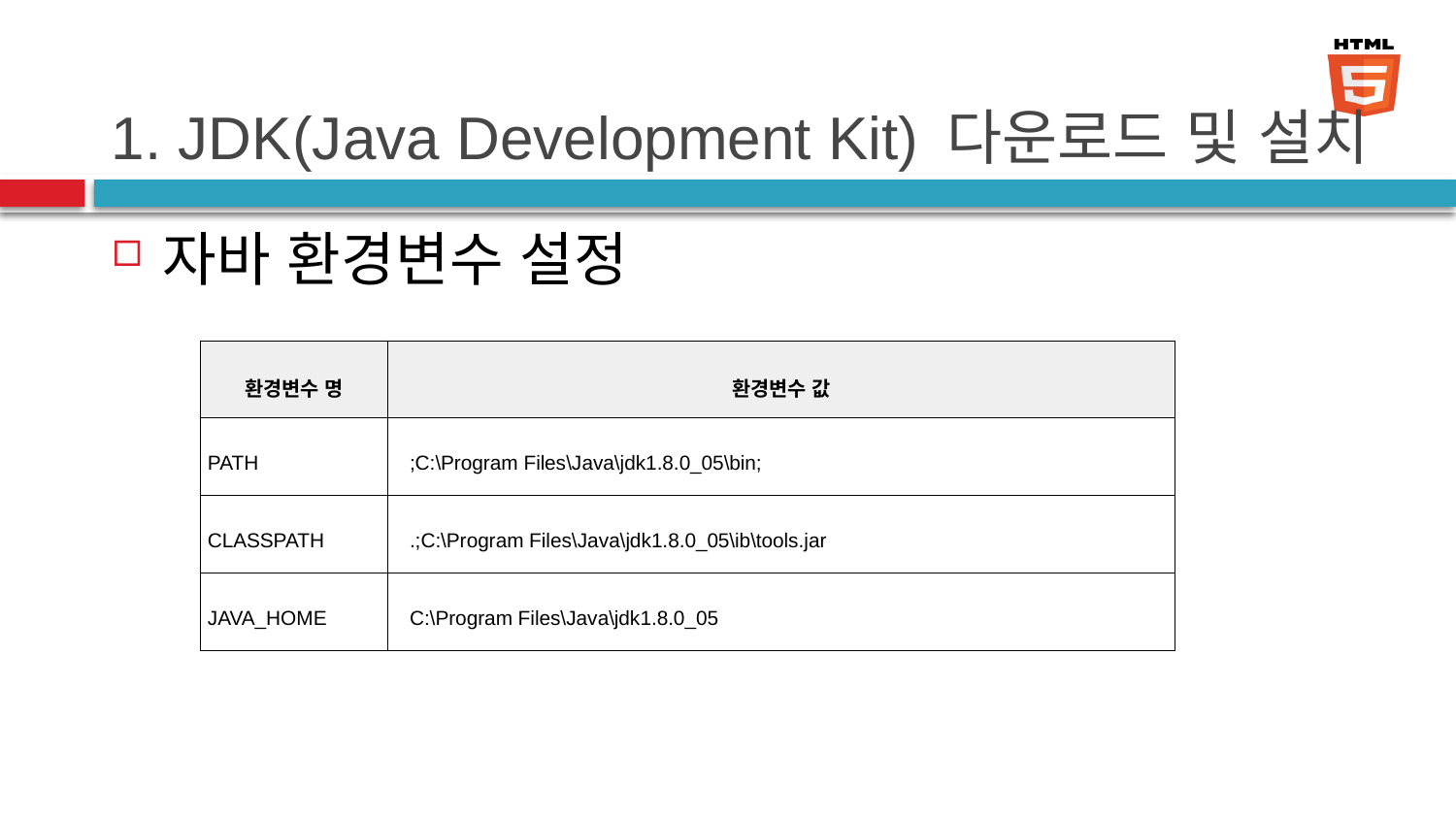

# 1. JDK(Java Development Kit) 다운로드 및 설치
자바 환경변수 설정
| 환경변수 명 | 환경변수 값 |
| --- | --- |
| PATH | ;C:\Program Files\Java\jdk1.8.0\_05\bin; |
| CLASSPATH | .;C:\Program Files\Java\jdk1.8.0\_05\ib\tools.jar |
| JAVA\_HOME | C:\Program Files\Java\jdk1.8.0\_05 |